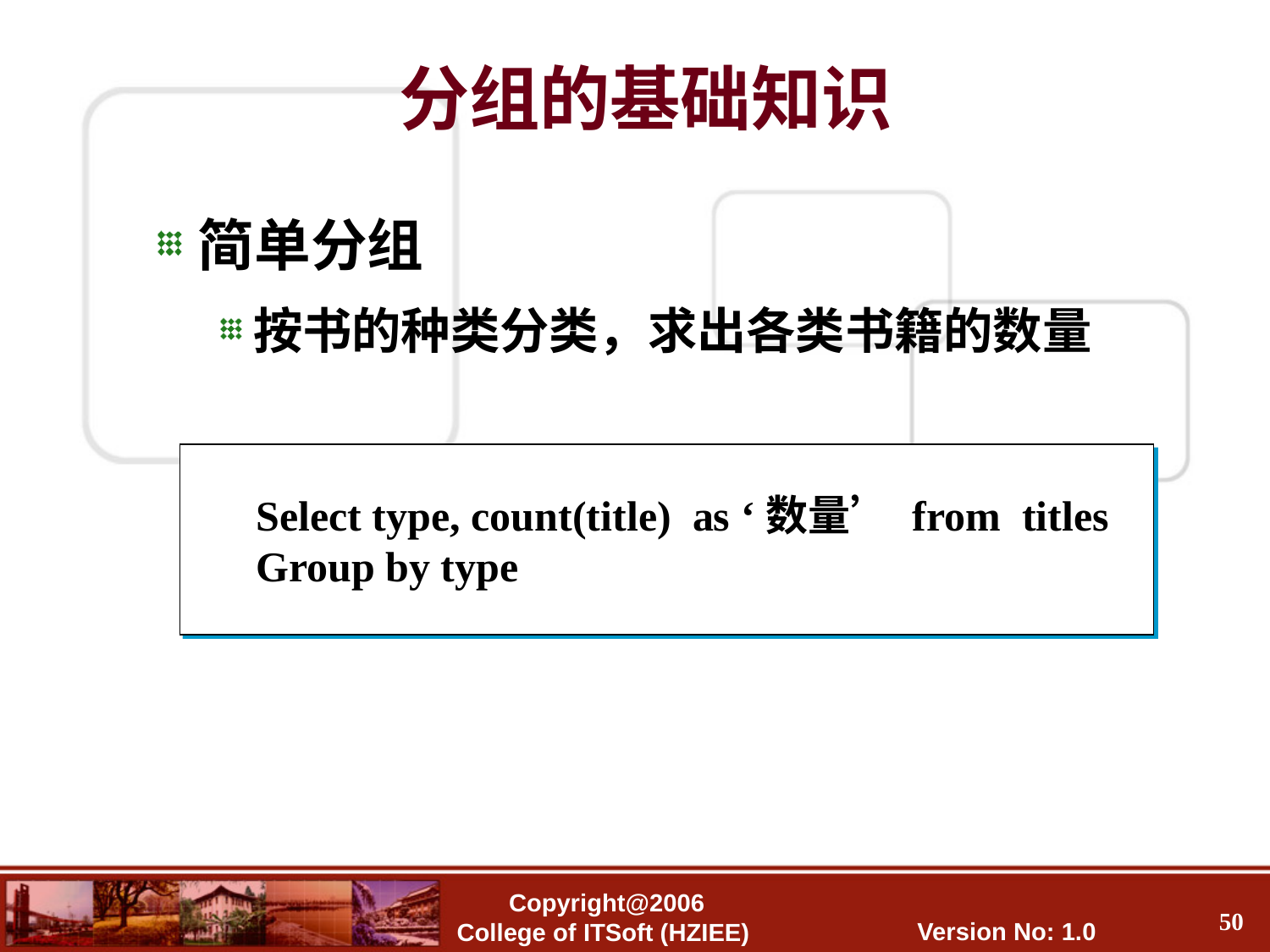

分组的基础知识
简单分组
按书的种类分类，求出各类书籍的数量
Select type, count(title)  as ‘数量’ from  titles
Group by type